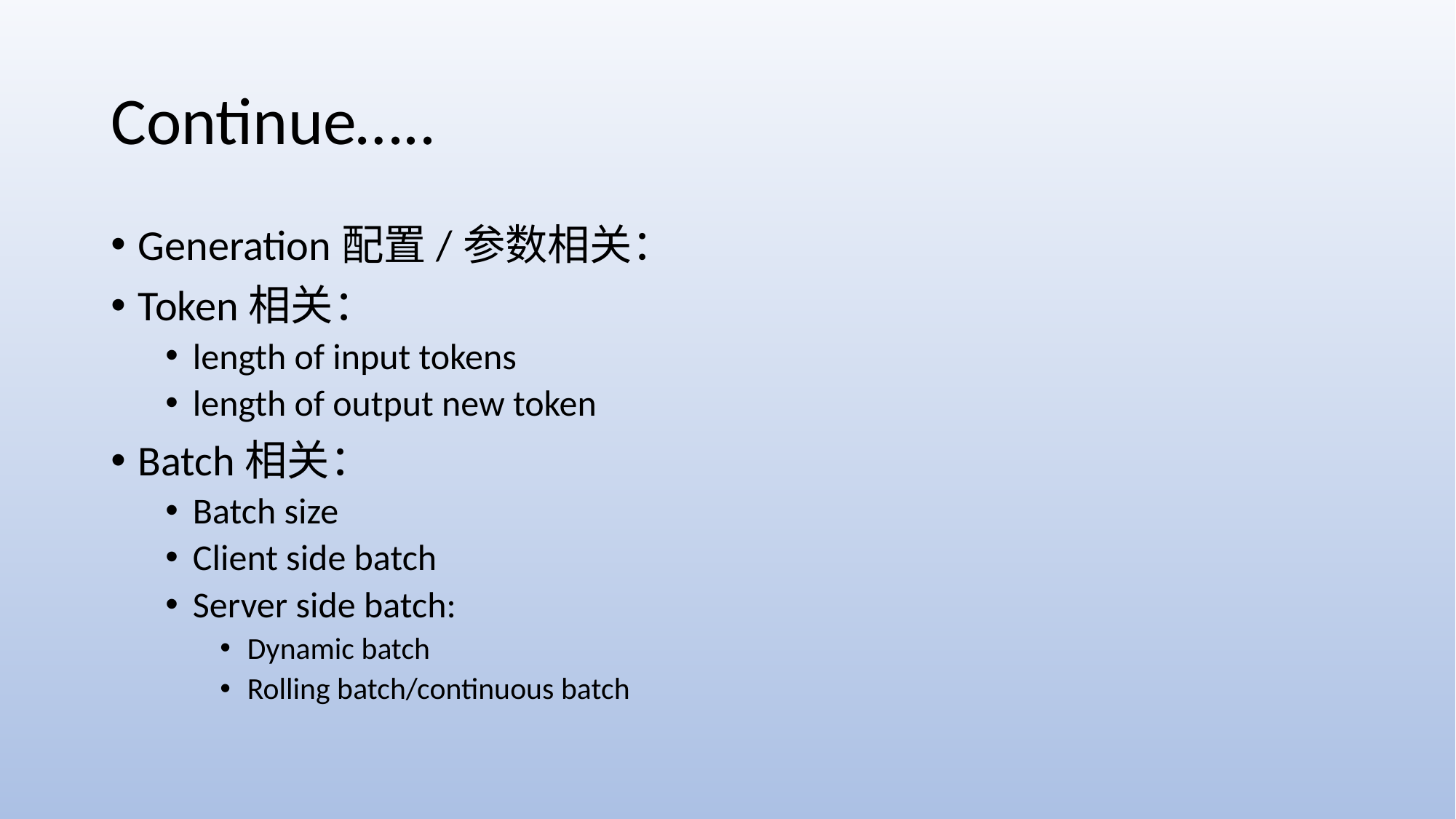

# Continue…..
Generation配置/参数相关：
Token相关：
length of input tokens
length of output new token
Batch相关：
Batch size
Client side batch
Server side batch:
Dynamic batch
Rolling batch/continuous batch